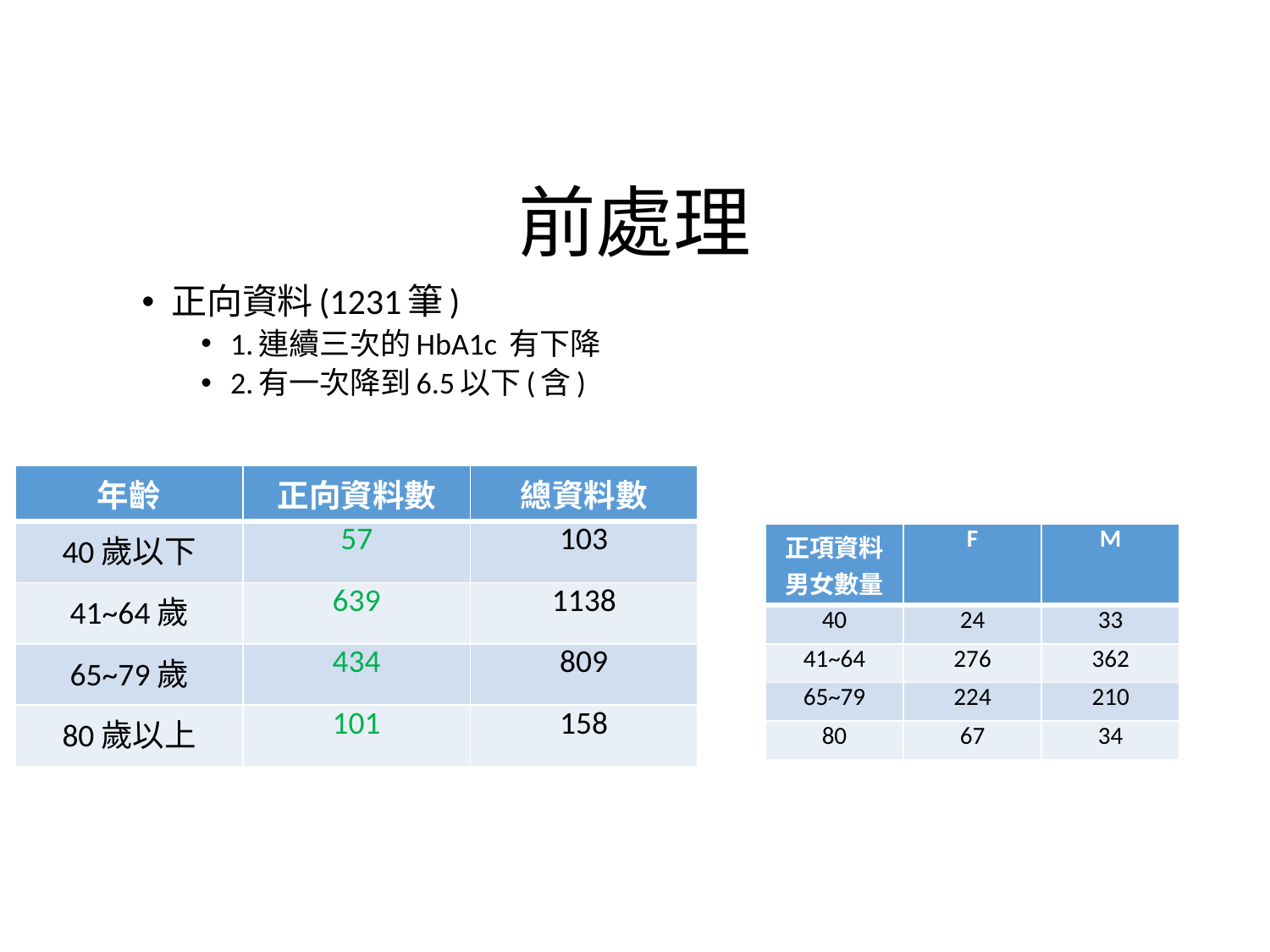

# 前處理
正向資料(1231筆)
1.連續三次的HbA1c 有下降
2.有一次降到6.5以下(含)
| 年齡 | 正向資料數 | 總資料數 |
| --- | --- | --- |
| 40歲以下 | 57 | 103 |
| 41~64歲 | 639 | 1138 |
| 65~79歲 | 434 | 809 |
| 80歲以上 | 101 | 158 |
| 正項資料男女數量 | F | M |
| --- | --- | --- |
| 40 | 24 | 33 |
| 41~64 | 276 | 362 |
| 65~79 | 224 | 210 |
| 80 | 67 | 34 |